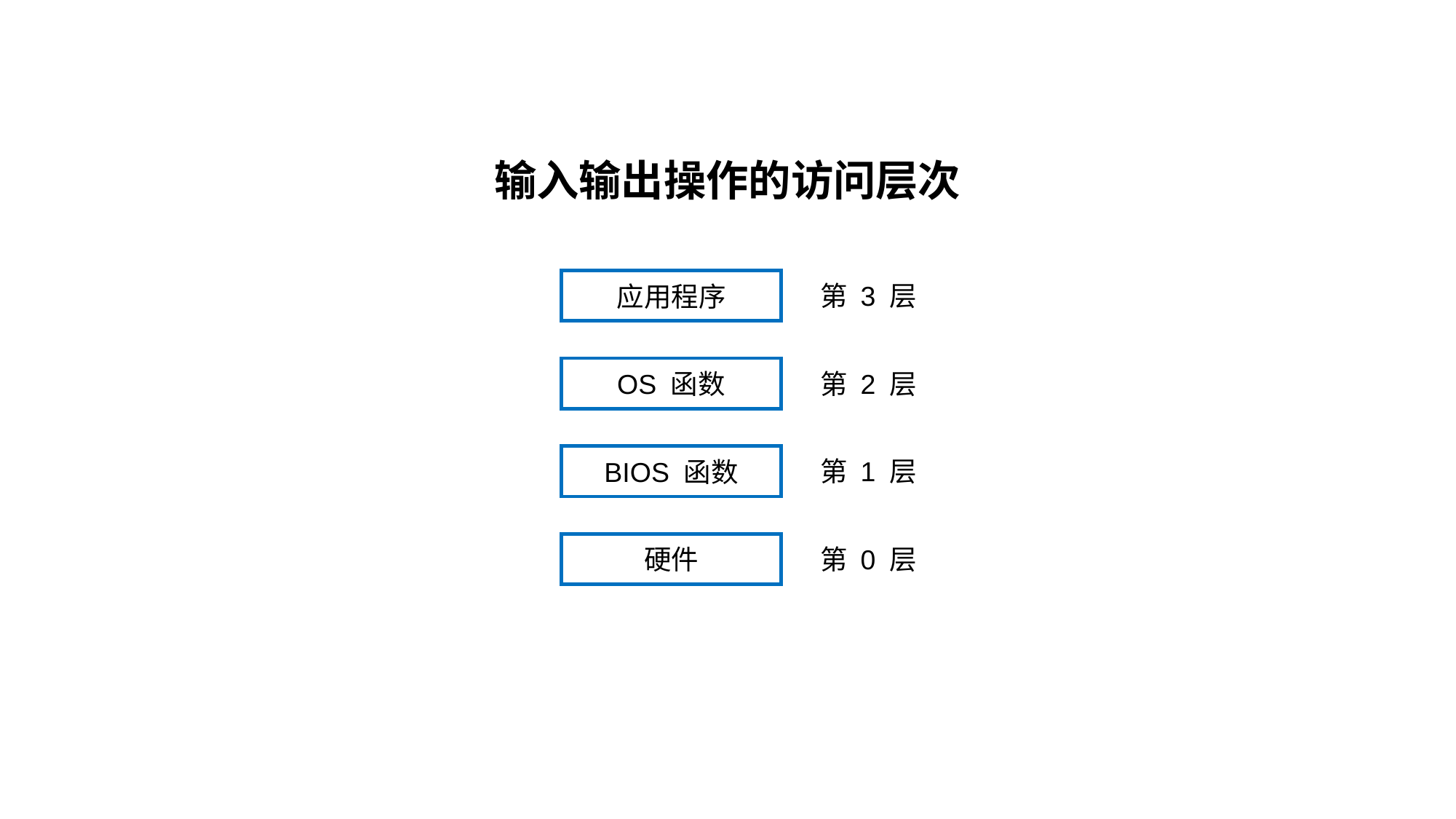

输入输出操作的访问层次
应用程序
第 3 层
OS 函数
第 2 层
BIOS 函数
第 1 层
硬件
第 0 层